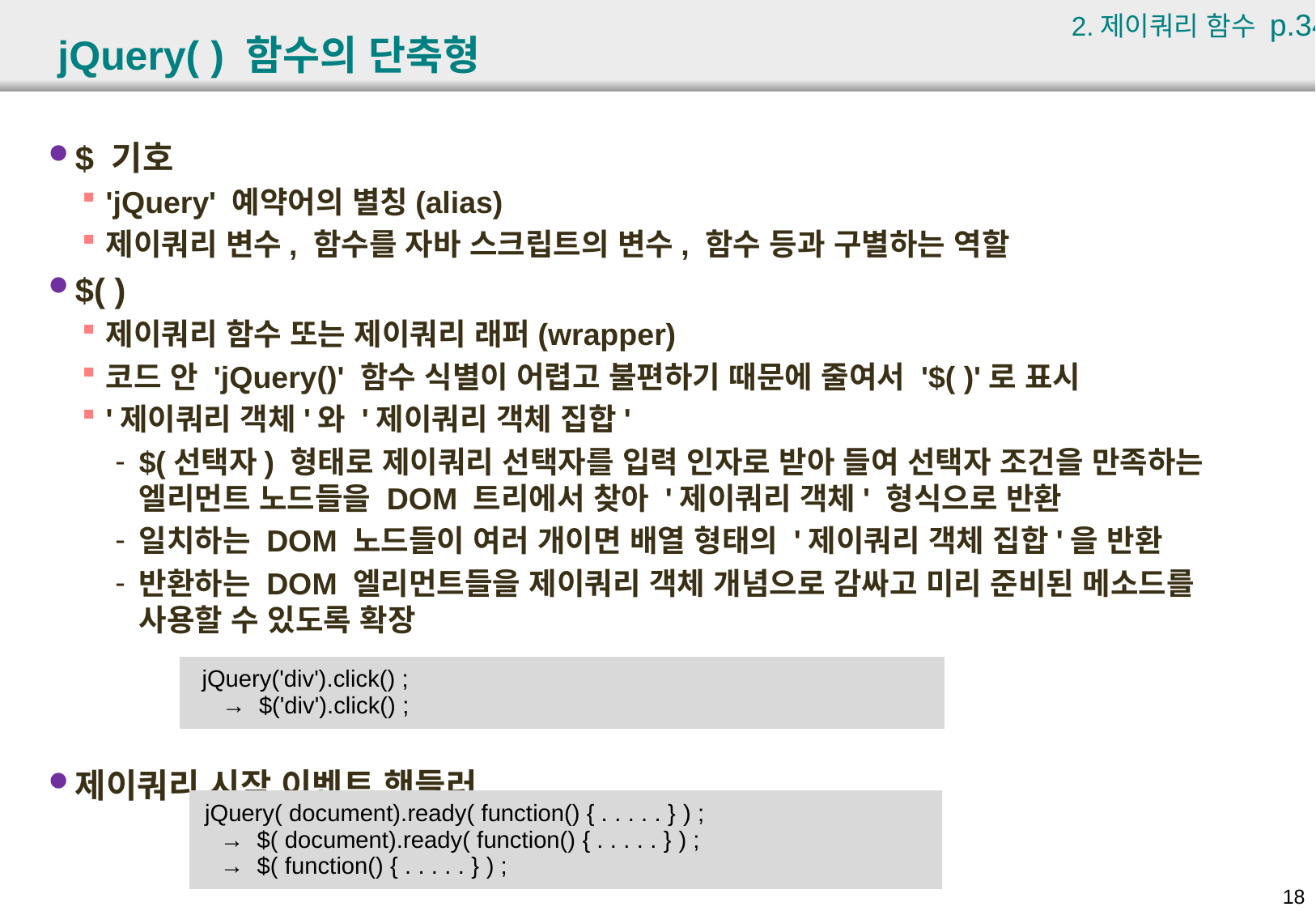

2.제이쿼리 함수 p.348
# jQuery( ) 함수의 단축형
$ 기호
'jQuery' 예약어의 별칭(alias)
제이쿼리 변수, 함수를 자바 스크립트의 변수, 함수 등과 구별하는 역할
$( )
제이쿼리 함수 또는 제이쿼리 래퍼(wrapper)
코드 안 'jQuery()' 함수 식별이 어렵고 불편하기 때문에 줄여서 '$( )'로 표시
'제이쿼리 객체'와 '제이쿼리 객체 집합'
$(선택자) 형태로 제이쿼리 선택자를 입력 인자로 받아 들여 선택자 조건을 만족하는 엘리먼트 노드들을 DOM 트리에서 찾아 '제이쿼리 객체' 형식으로 반환
일치하는 DOM 노드들이 여러 개이면 배열 형태의 '제이쿼리 객체 집합'을 반환
반환하는 DOM 엘리먼트들을 제이쿼리 객체 개념으로 감싸고 미리 준비된 메소드를 사용할 수 있도록 확장

제이쿼리 시작 이벤트 핸들러

| jQuery('div').click() ; → $('div').click() ; |
| --- |
| jQuery( document).ready( function() { . . . . . } ) ; → $( document).ready( function() { . . . . . } ) ; → $( function() { . . . . . } ) ; |
| --- |